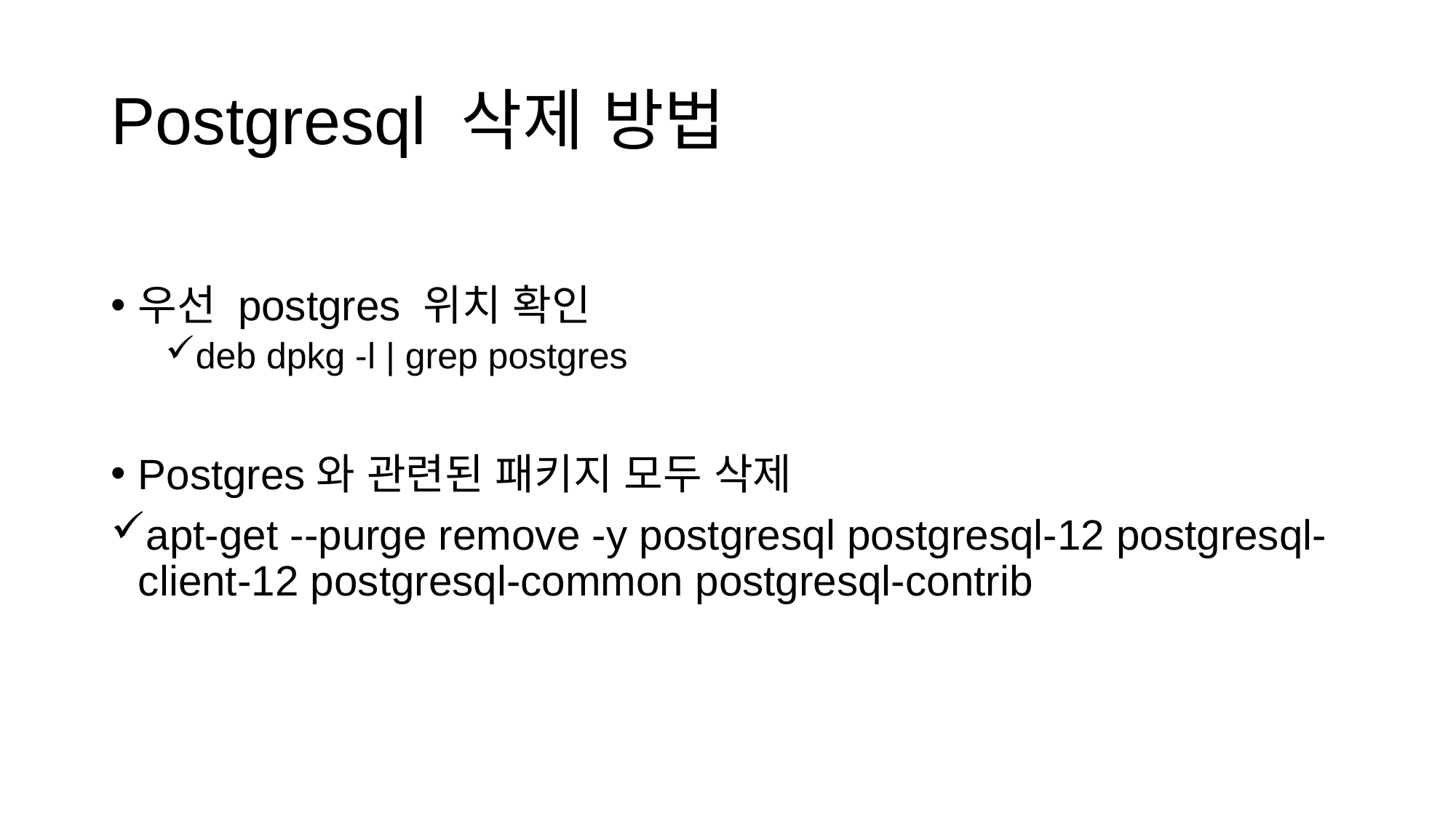

# Postgresql 삭제 방법

우선 postgres 위치 확인
deb dpkg -l | grep postgres

Postgres와 관련된 패키지 모두 삭제
apt-get --purge remove -y postgresql postgresql-12 postgresql-client-12 postgresql-common postgresql-contrib